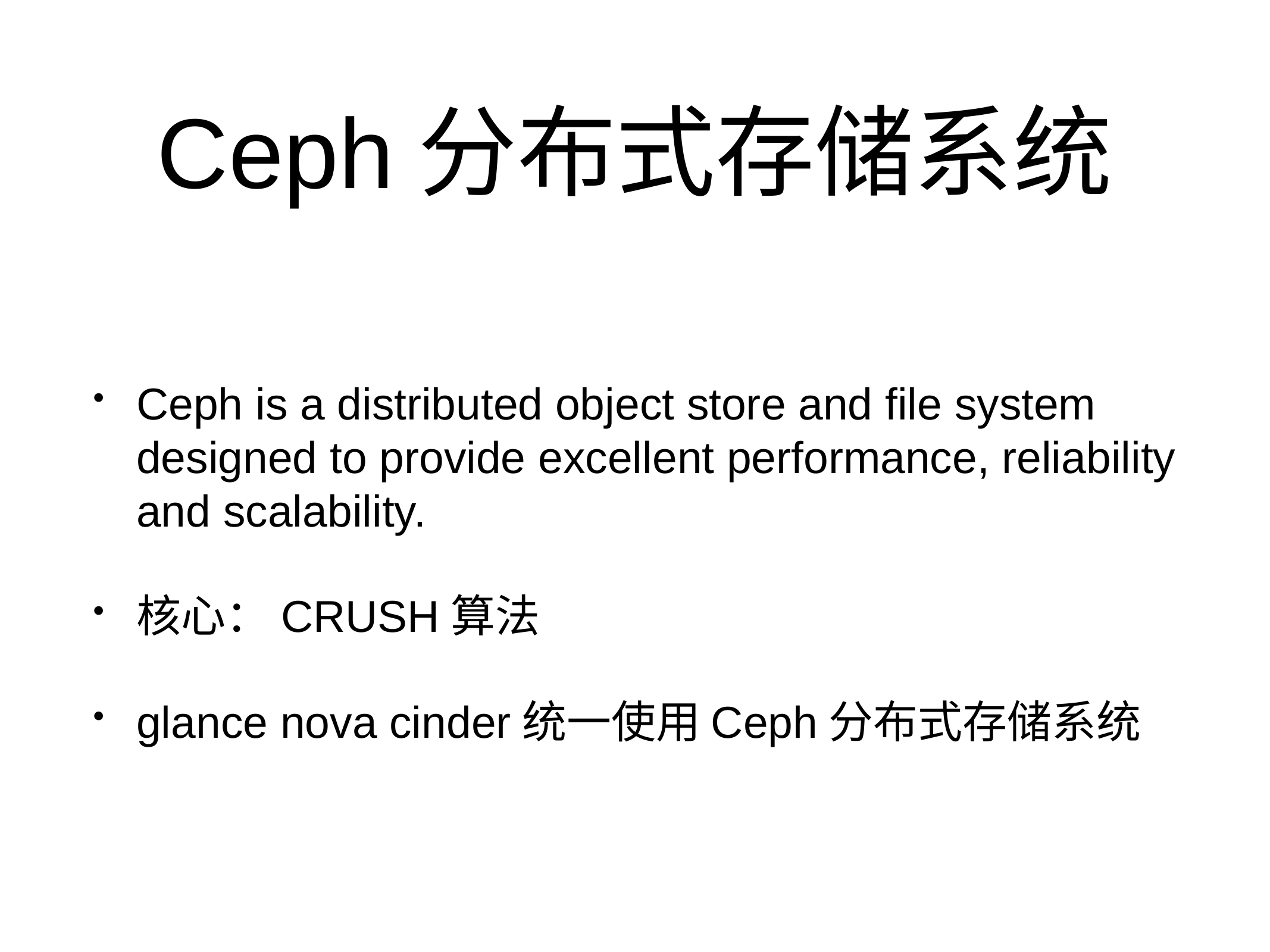

# Ceph分布式存储系统
Ceph is a distributed object store and file system designed to provide excellent performance, reliability and scalability.
核心：CRUSH算法
glance nova cinder统一使用Ceph分布式存储系统